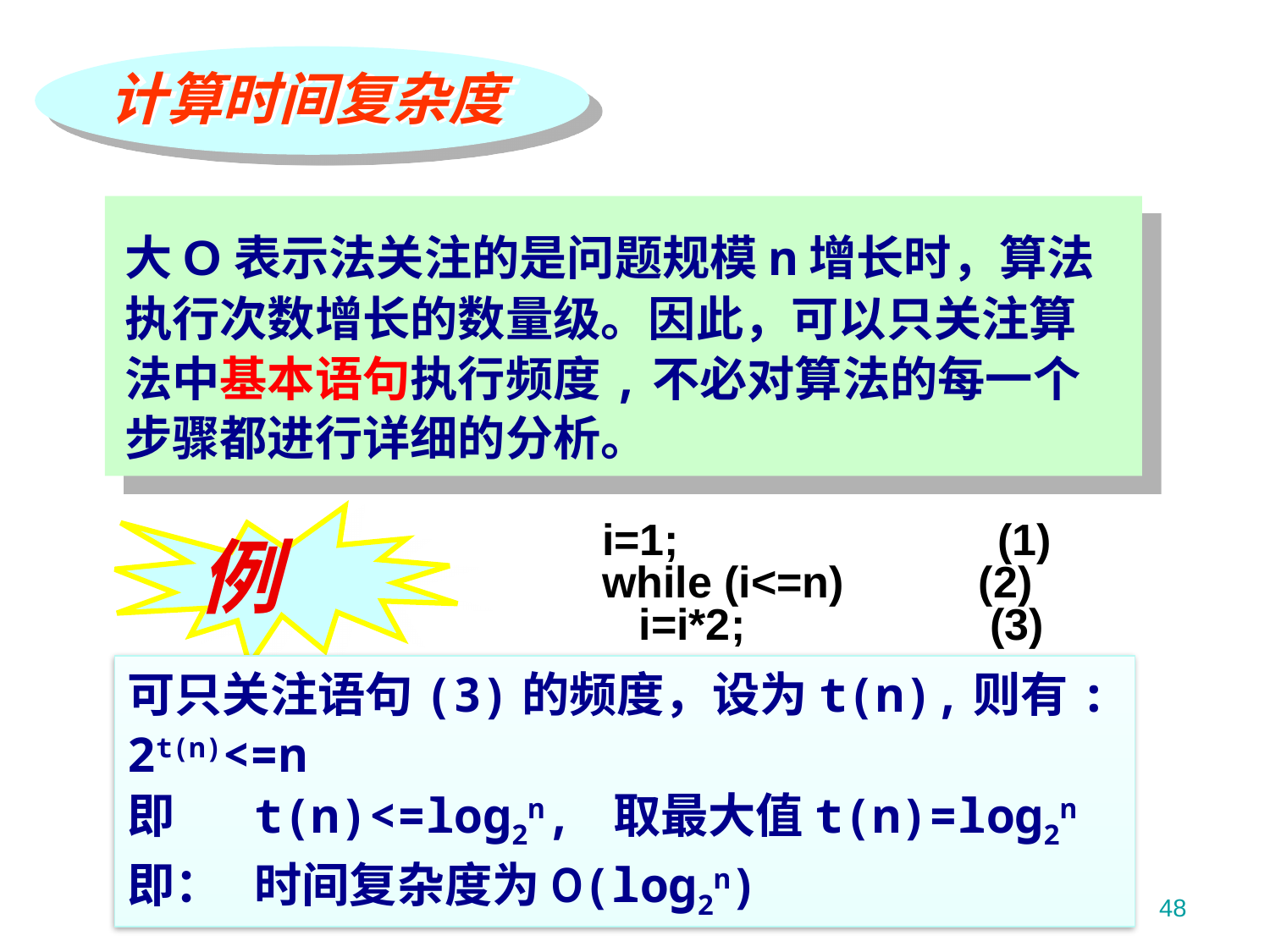

计算时间复杂度

大O表示法关注的是问题规模n增长时，算法执行次数增长的数量级。因此，可以只关注算法中基本语句执行频度,不必对算法的每一个步骤都进行详细的分析。

例
  i=1;                          (1)
  while (i<=n)           (2)
     i=i*2;                    (3)
可只关注语句(3)的频度，设为t(n),则有:
2t(n)<=n
即 	t(n)<=log2n, 取最大值t(n)=log2n
即：	时间复杂度为O(log2n)
48